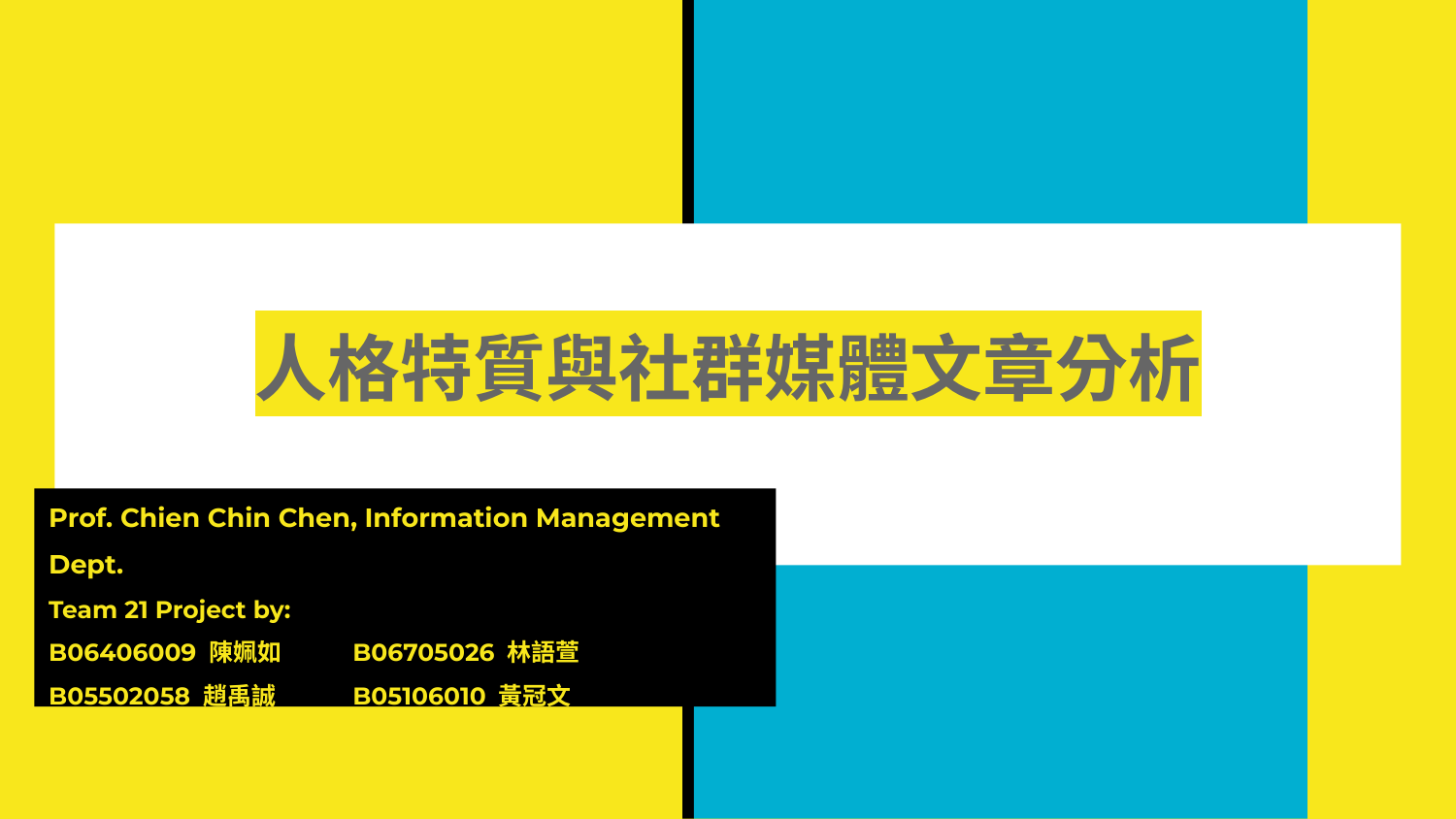

# 人格特質與社群媒體文章分析

Prof. Chien Chin Chen, Information Management Dept.
Team 21 Project by:
B06406009 陳姵如	 B06705026 林語萱
B05502058 趙禹誠	 B05106010 黃冠文